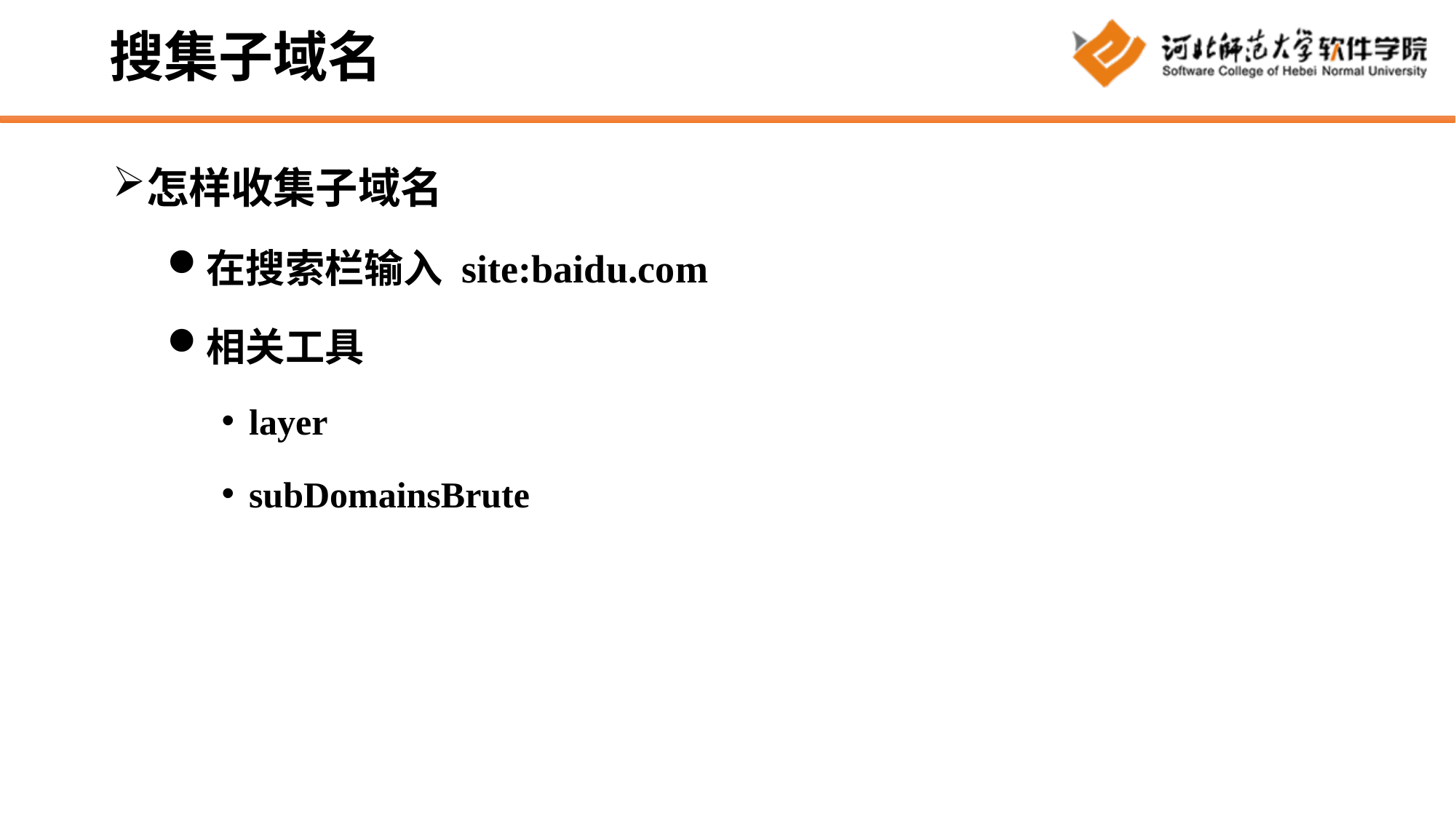

# 搜集子域名
怎样收集子域名
在搜索栏输入 site:baidu.com
相关工具
layer
subDomainsBrute